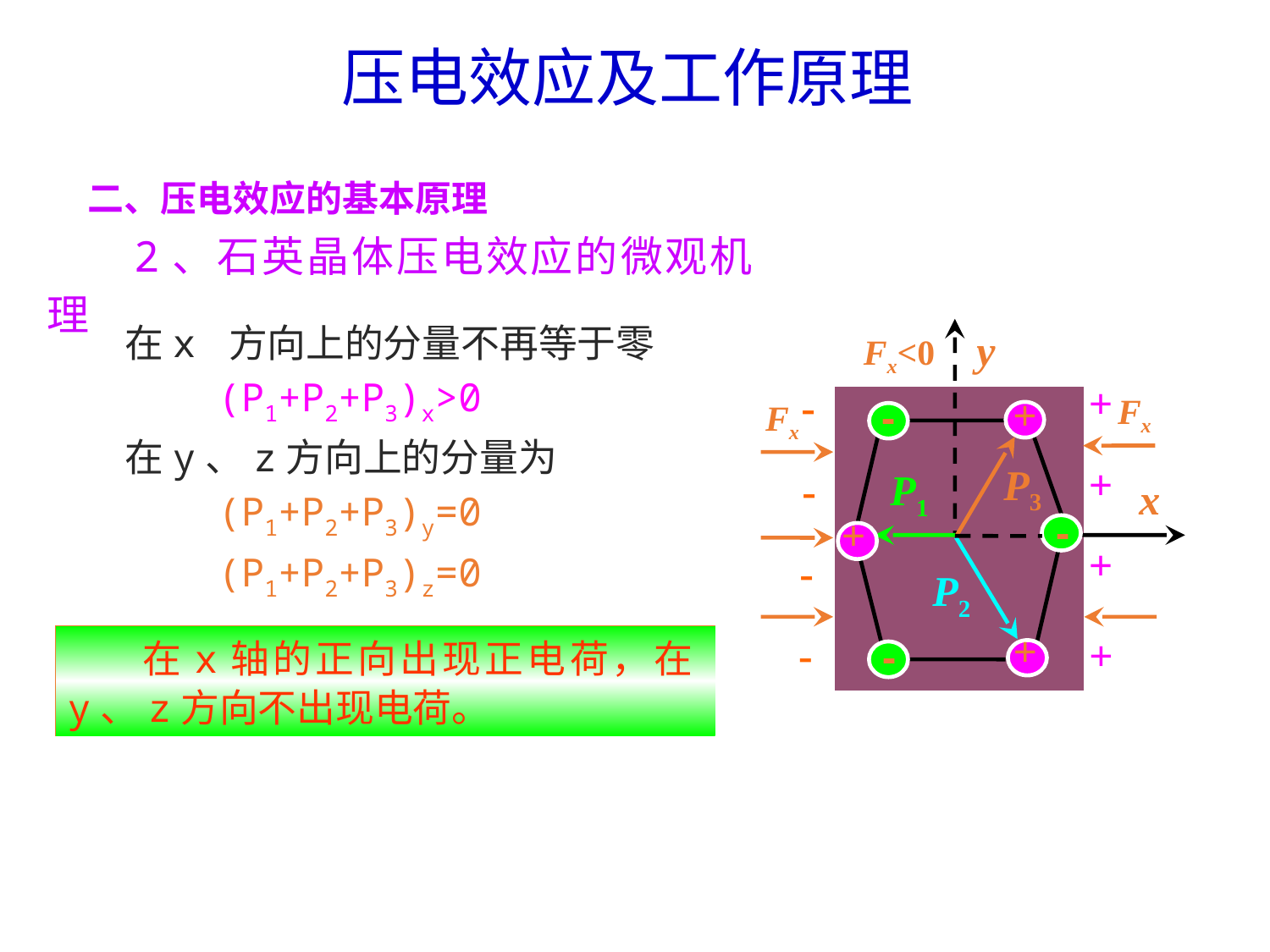

压电效应及工作原理
二、压电效应的基本原理
2、石英晶体压电效应的微观机理
在x 方向上的分量不再等于零
    (P1+P2+P3)x>0
在y、z方向上的分量为
    (P1+P2+P3)y=0
    (P1+P2+P3)z=0

y
Fx<0
+
-
+

Fx
-
Fx

+
P3
P1
-
x
-
+

+

-

P2

+
+
-
-

在x轴的正向出现正电荷，在y、z方向不出现电荷。